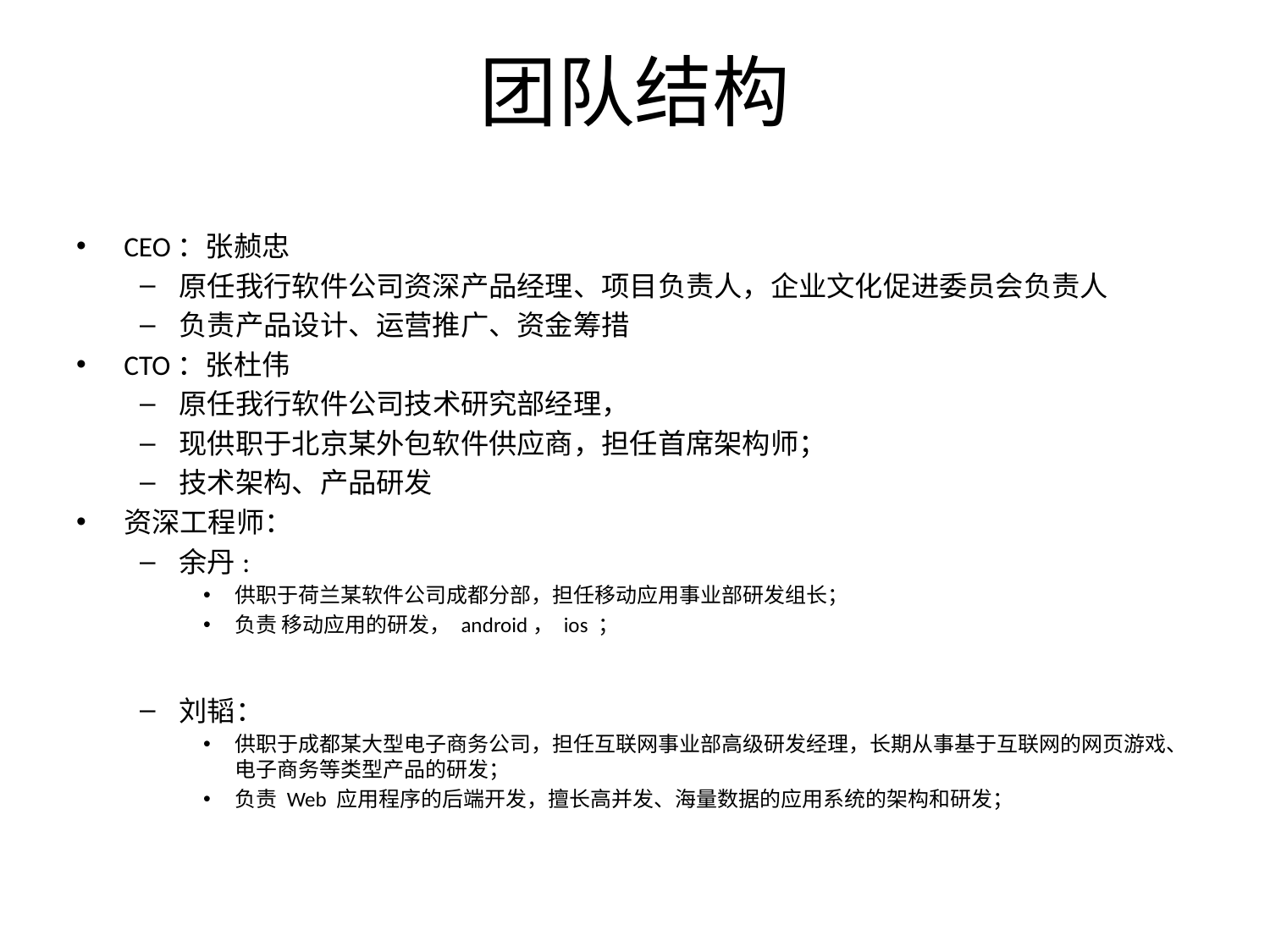

# 团队结构
CEO：张赪忠
原任我行软件公司资深产品经理、项目负责人，企业文化促进委员会负责人
负责产品设计、运营推广、资金筹措
CTO：张杜伟
原任我行软件公司技术研究部经理，
现供职于北京某外包软件供应商，担任首席架构师；
技术架构、产品研发
资深工程师：
余丹:
供职于荷兰某软件公司成都分部，担任移动应用事业部研发组长；
负责 移动应用的研发， android， ios ；

刘韬：
供职于成都某大型电子商务公司，担任互联网事业部高级研发经理，长期从事基于互联网的网页游戏、电子商务等类型产品的研发；
负责 Web 应用程序的后端开发，擅长高并发、海量数据的应用系统的架构和研发；